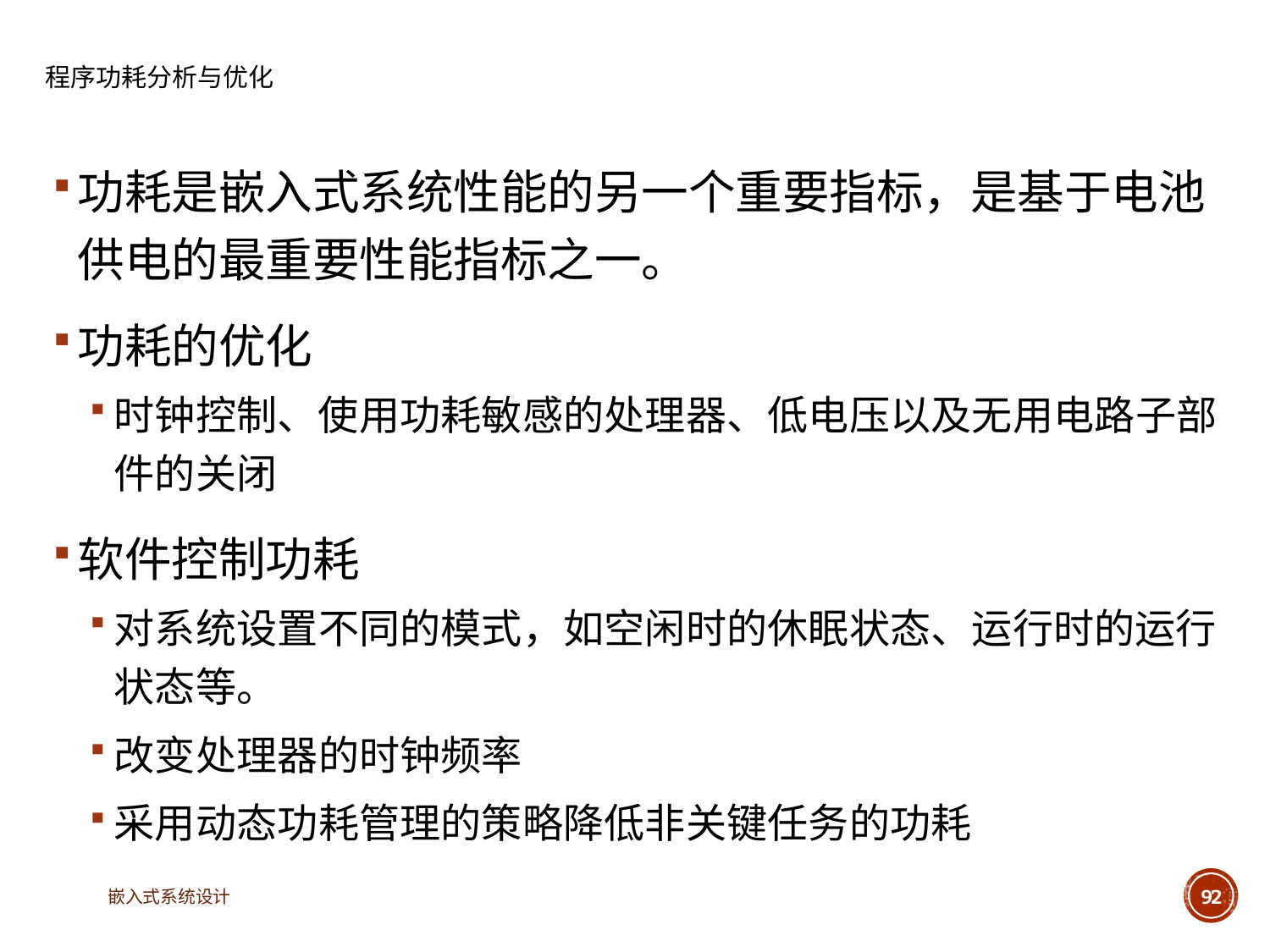

# 程序功耗分析与优化
功耗是嵌入式系统性能的另一个重要指标，是基于电池供电的最重要性能指标之一。
功耗的优化
时钟控制、使用功耗敏感的处理器、低电压以及无用电路子部件的关闭
软件控制功耗
对系统设置不同的模式，如空闲时的休眠状态、运行时的运行状态等。
改变处理器的时钟频率
采用动态功耗管理的策略降低非关键任务的功耗
嵌入式系统设计
92